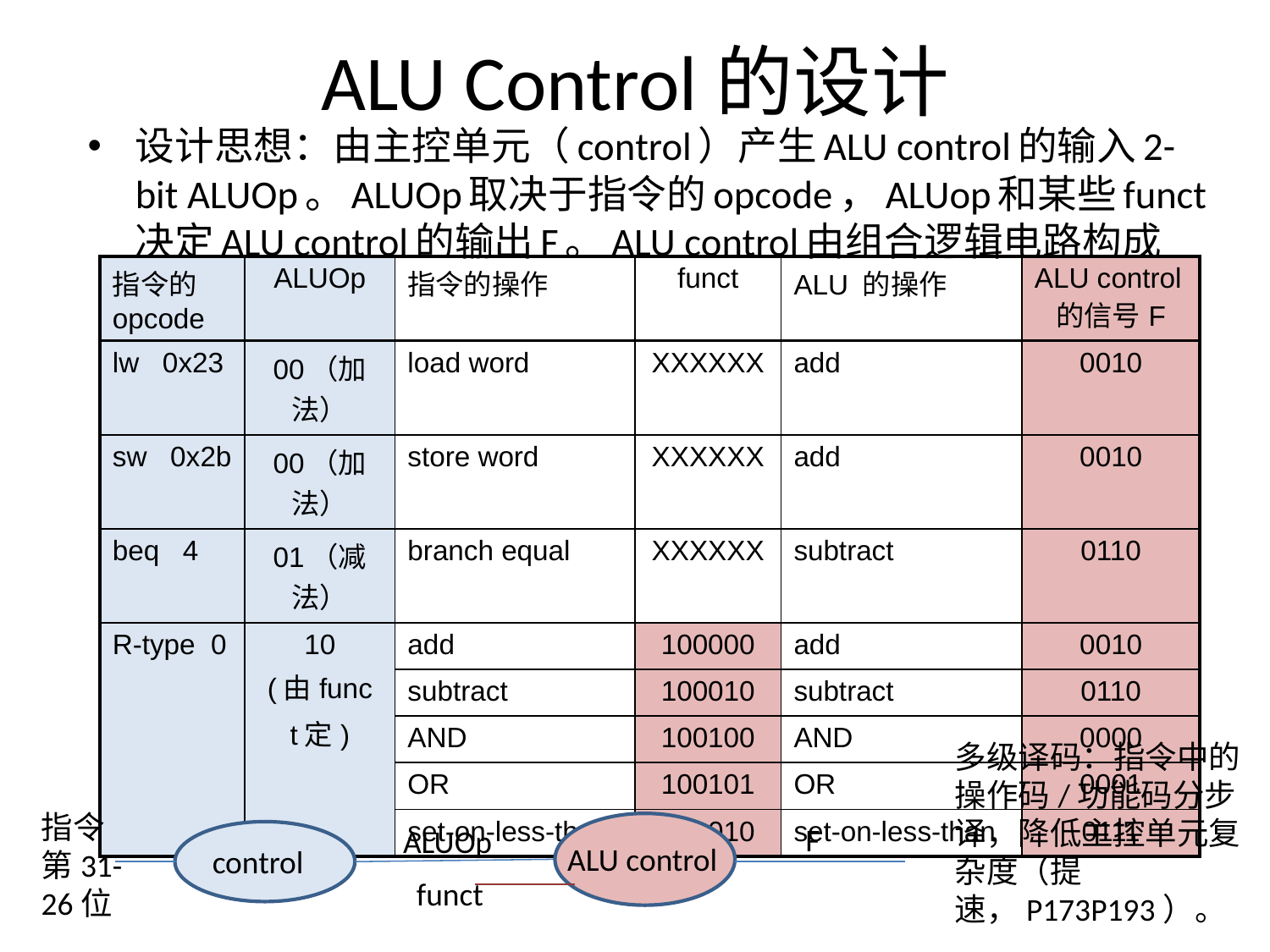

# ALU Control的设计
设计思想：由主控单元（control）产生ALU control的输入2-bit ALUOp。ALUOp取决于指令的opcode，ALUop和某些funct决定ALU control的输出F。ALU control由组合逻辑电路构成
| 指令的opcode | ALUOp | 指令的操作 | funct | ALU 的操作 | ALU control的信号F |
| --- | --- | --- | --- | --- | --- |
| lw 0x23 | 00（加法） | load word | XXXXXX | add | 0010 |
| sw 0x2b | 00（加法） | store word | XXXXXX | add | 0010 |
| beq 4 | 01（减法） | branch equal | XXXXXX | subtract | 0110 |
| R-type 0 | 10 (由func t定) | add | 100000 | add | 0010 |
|  |  | subtract | 100010 | subtract | 0110 |
|  |  | AND | 100100 | AND | 0000 |
|  |  | OR | 100101 | OR | 0001 |
|  |  | set-on-less-than | 101010 | set-on-less-than | 0111 |
多级译码：指令中的操作码/功能码分步译，降低主控单元复杂度（提速，P173P193）。
指令第31-26位

F
ALUOp

ALU control
control
funct